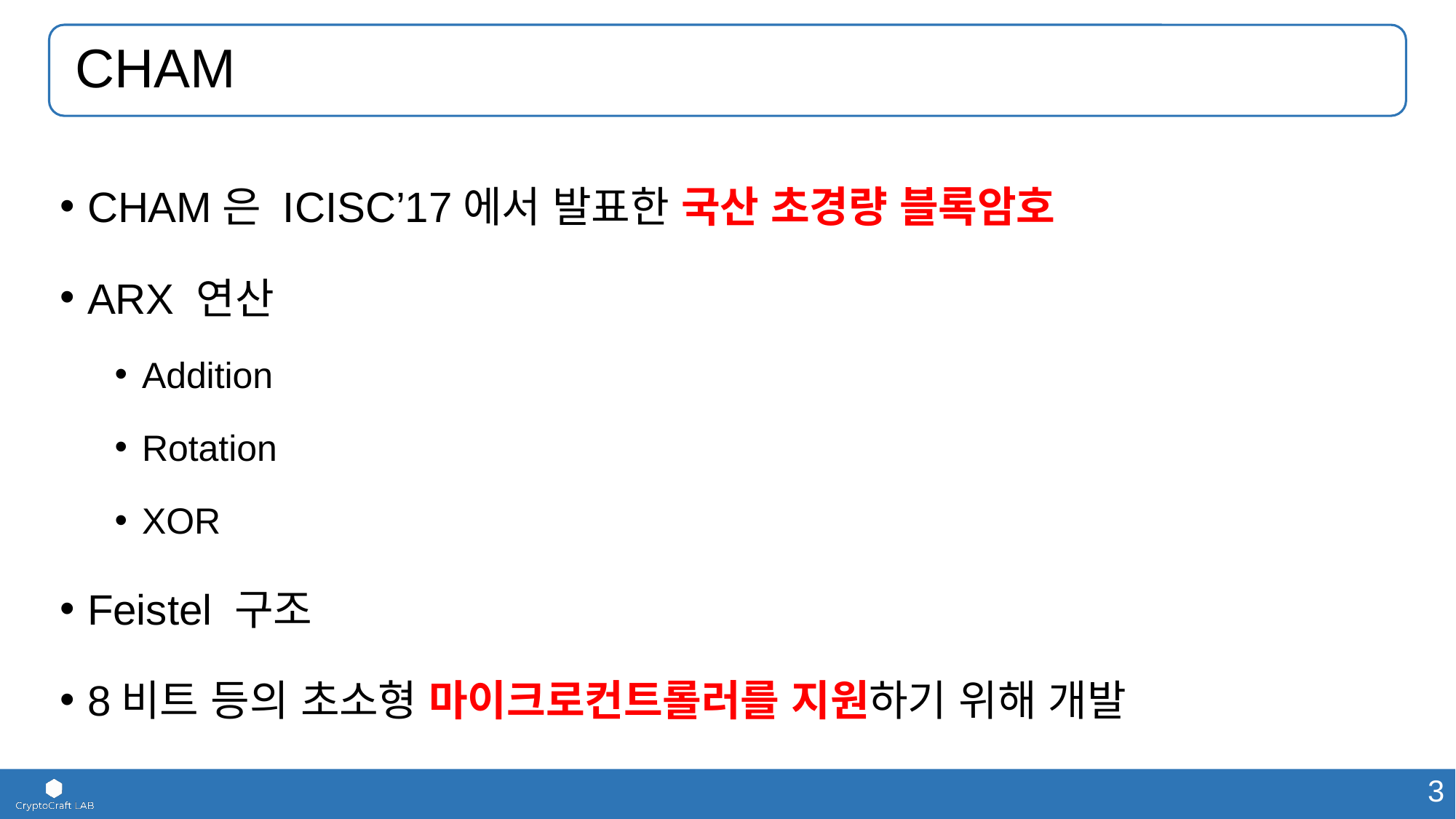

# CHAM
CHAM은 ICISC’17에서 발표한 국산 초경량 블록암호
ARX 연산
Addition
Rotation
XOR
Feistel 구조
8비트 등의 초소형 마이크로컨트롤러를 지원하기 위해 개발